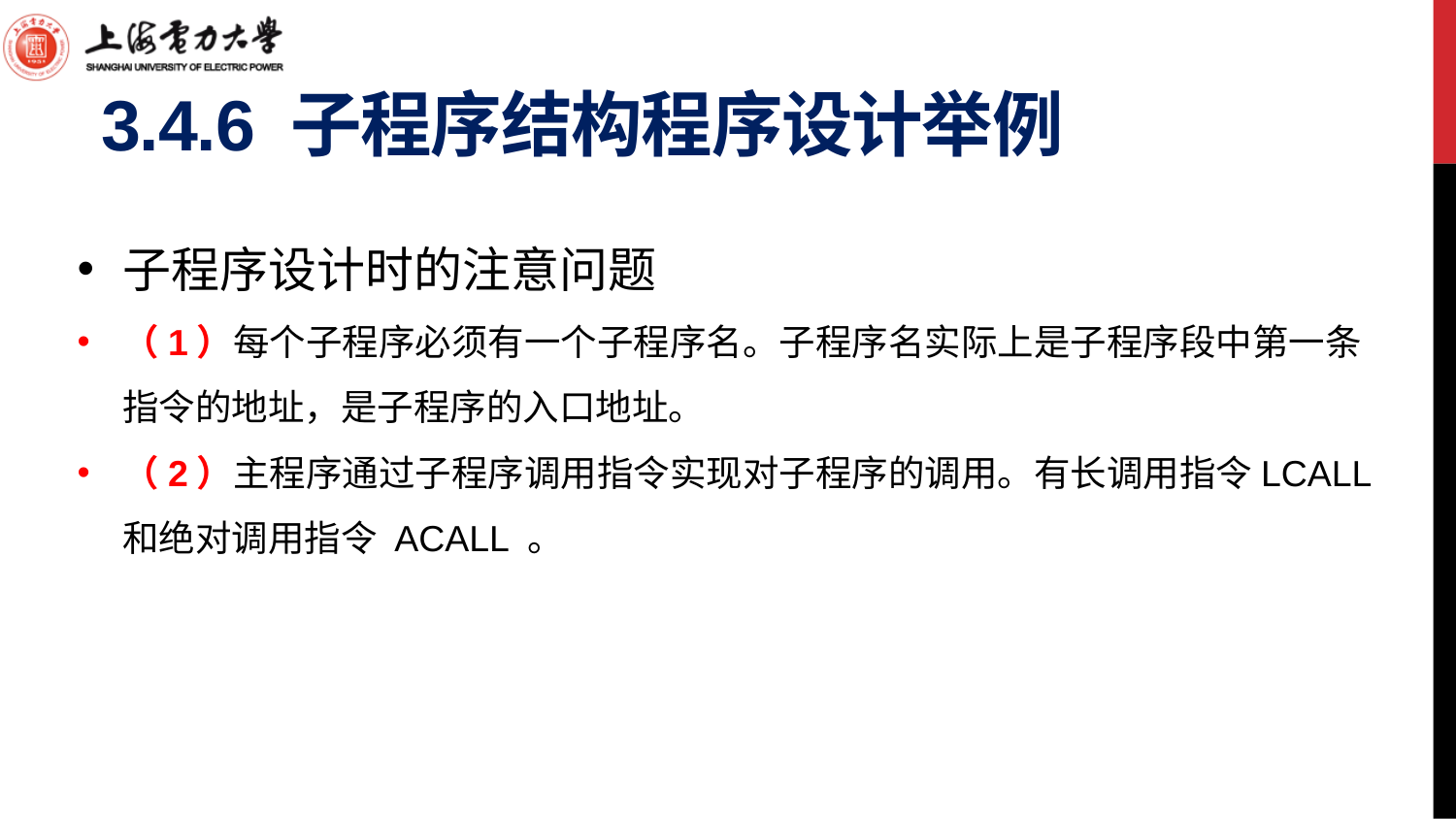

# 3.4.6 子程序结构程序设计举例
子程序设计时的注意问题
（1）每个子程序必须有一个子程序名。子程序名实际上是子程序段中第一条指令的地址，是子程序的入口地址。
（2）主程序通过子程序调用指令实现对子程序的调用。有长调用指令LCALL和绝对调用指令 ACALL 。